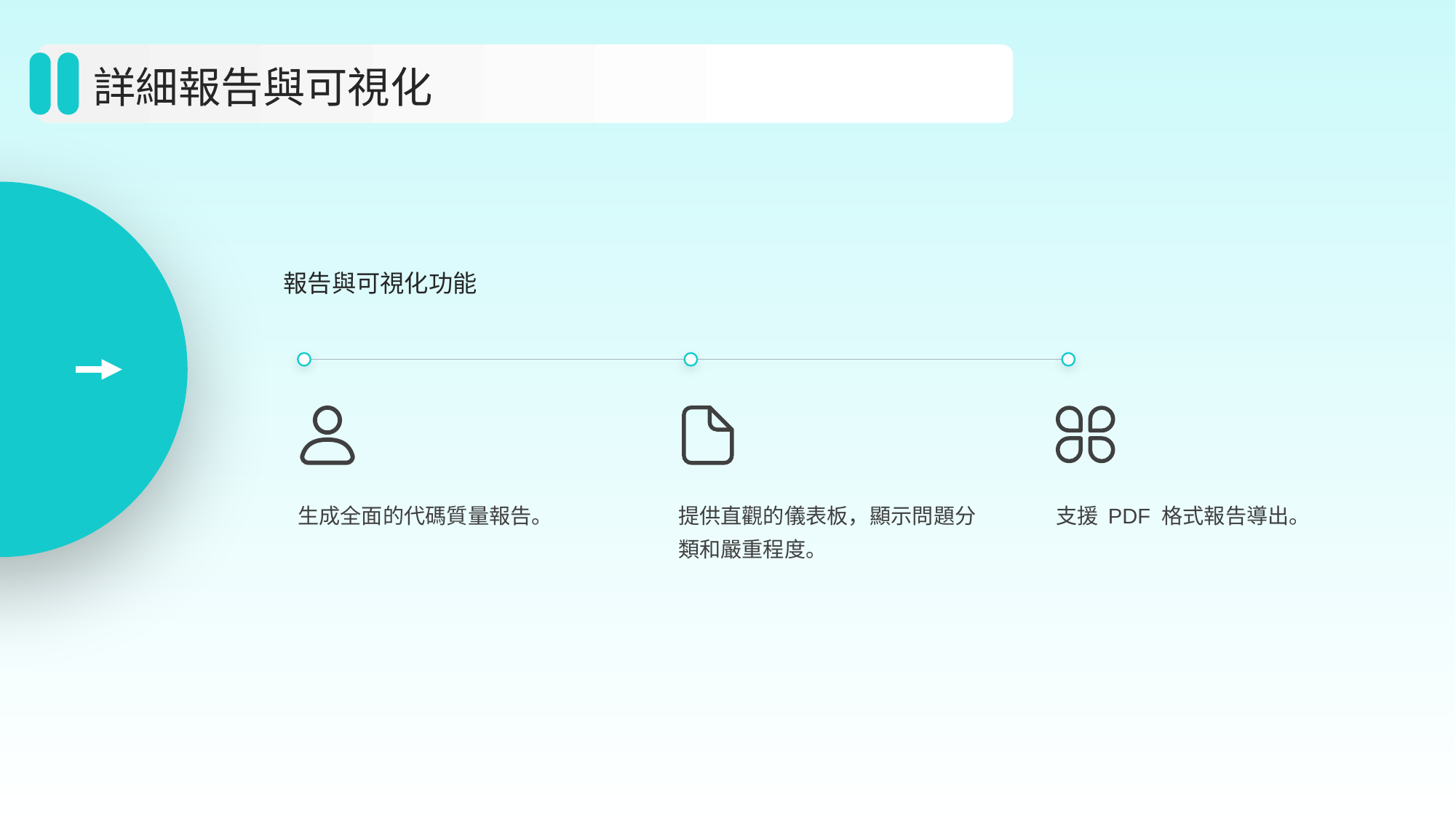

詳細報告與可視化

報告與可視化功能

提供直觀的儀表板，顯示問題分類和嚴重程度。
支援 PDF 格式報告導出。
生成全面的代碼質量報告。